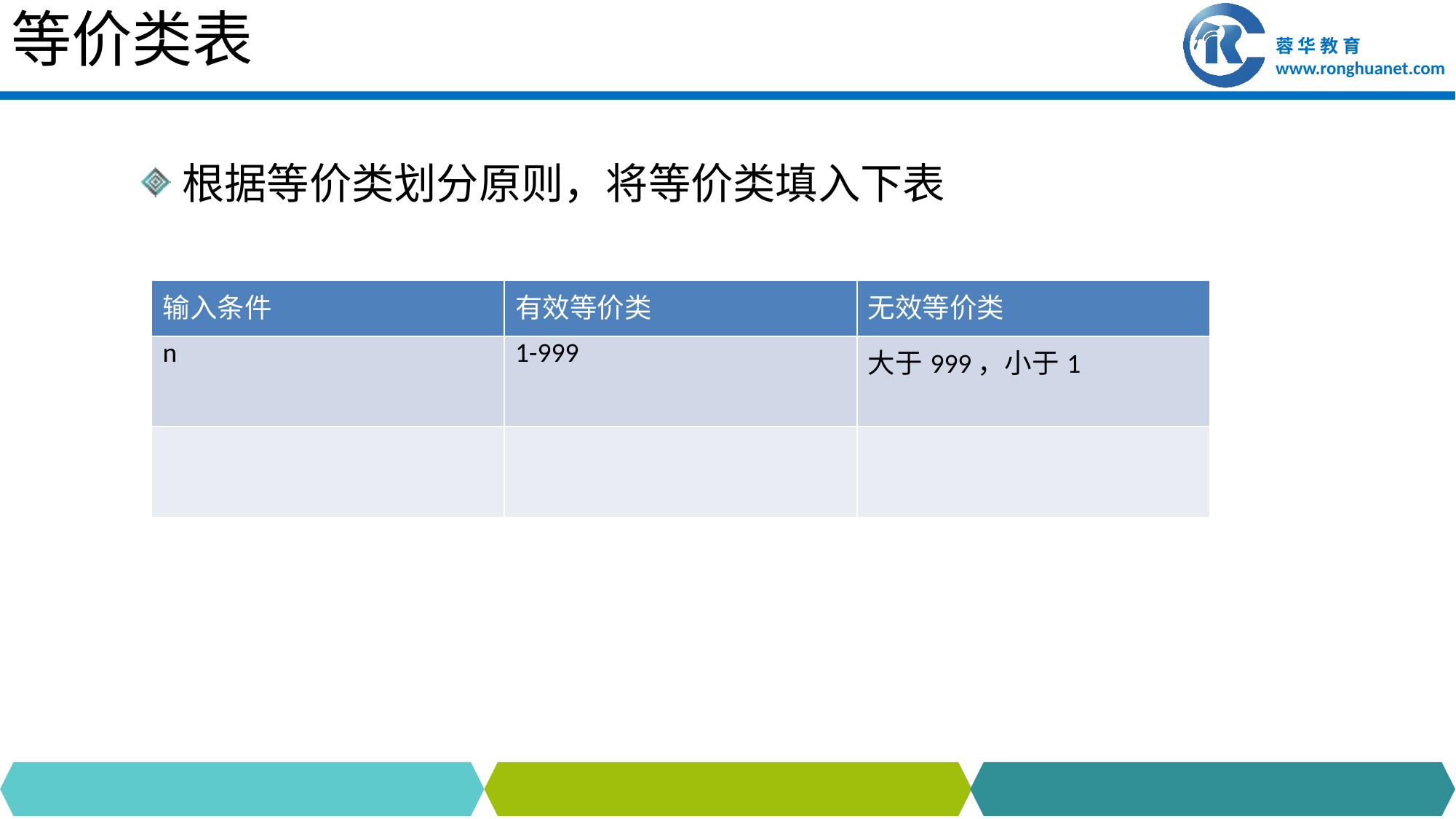

# 等价类表
根据等价类划分原则，将等价类填入下表

| 输入条件 | 有效等价类 | 无效等价类 |
| --- | --- | --- |
| n | 1-999 | 大于999，小于1 |
|  |  |  |